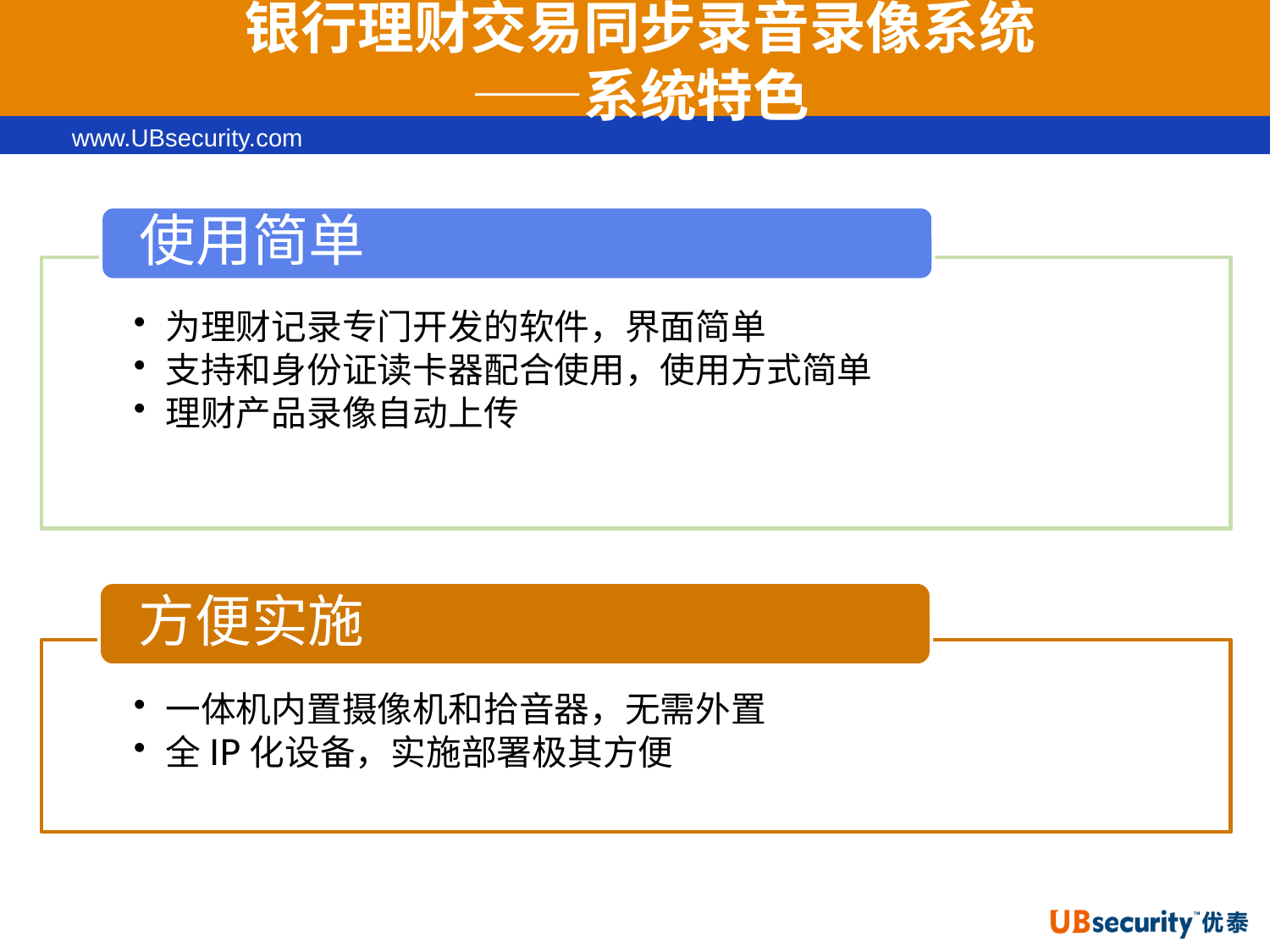

# 银行理财交易同步录音录像系统 ——系统特色
为理财记录专门开发的软件，界面简单
支持和身份证读卡器配合使用，使用方式简单
理财产品录像自动上传
使用简单
一体机内置摄像机和拾音器，无需外置
全IP化设备，实施部署极其方便
方便实施